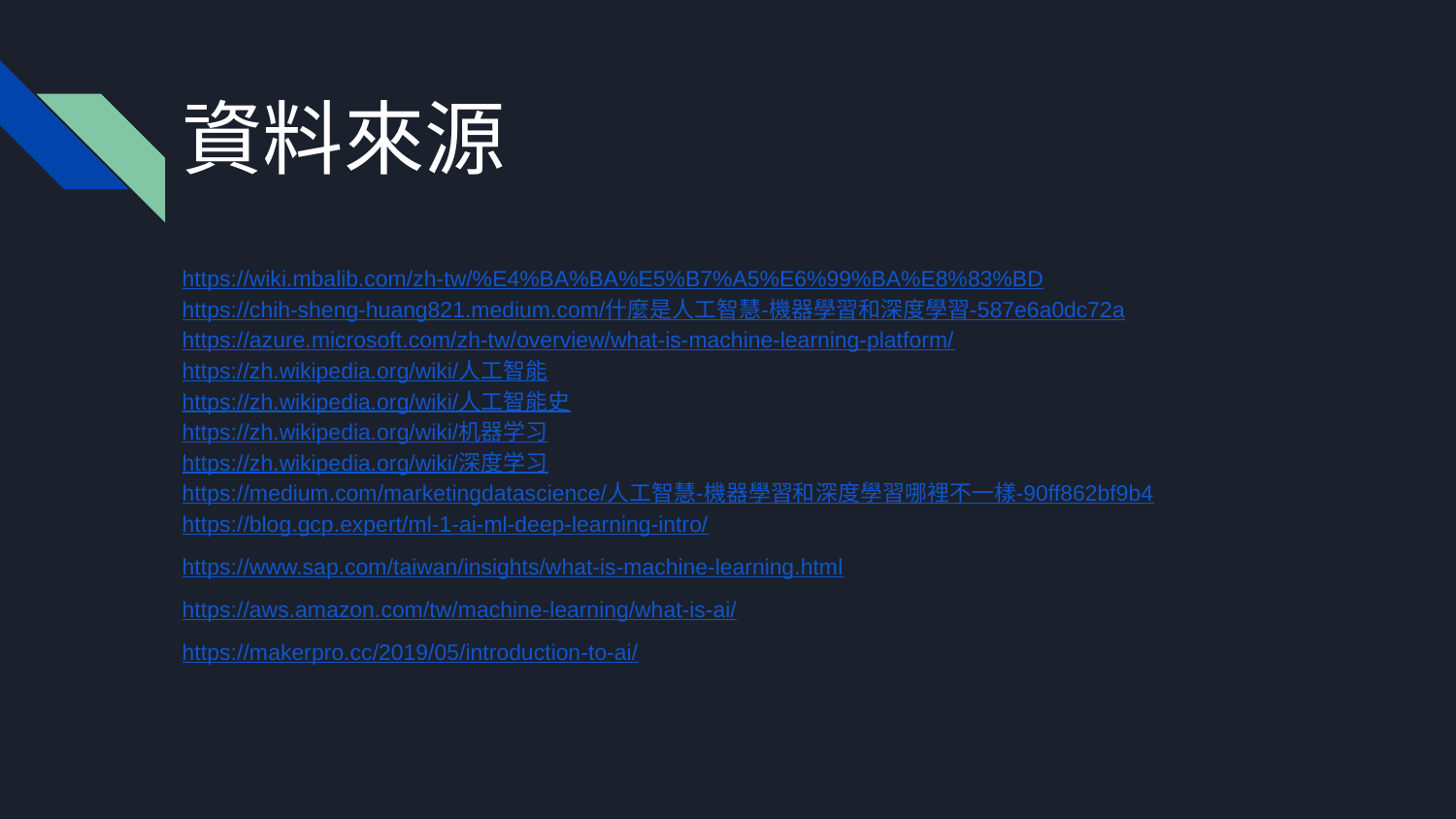

# 資料來源
https://wiki.mbalib.com/zh-tw/%E4%BA%BA%E5%B7%A5%E6%99%BA%E8%83%BD
https://chih-sheng-huang821.medium.com/什麼是人工智慧-機器學習和深度學習-587e6a0dc72a
https://azure.microsoft.com/zh-tw/overview/what-is-machine-learning-platform/
https://zh.wikipedia.org/wiki/人工智能
https://zh.wikipedia.org/wiki/人工智能史
https://zh.wikipedia.org/wiki/机器学习
https://zh.wikipedia.org/wiki/深度学习
https://medium.com/marketingdatascience/人工智慧-機器學習和深度學習哪裡不一樣-90ff862bf9b4
https://blog.gcp.expert/ml-1-ai-ml-deep-learning-intro/
https://www.sap.com/taiwan/insights/what-is-machine-learning.html
https://aws.amazon.com/tw/machine-learning/what-is-ai/
https://makerpro.cc/2019/05/introduction-to-ai/